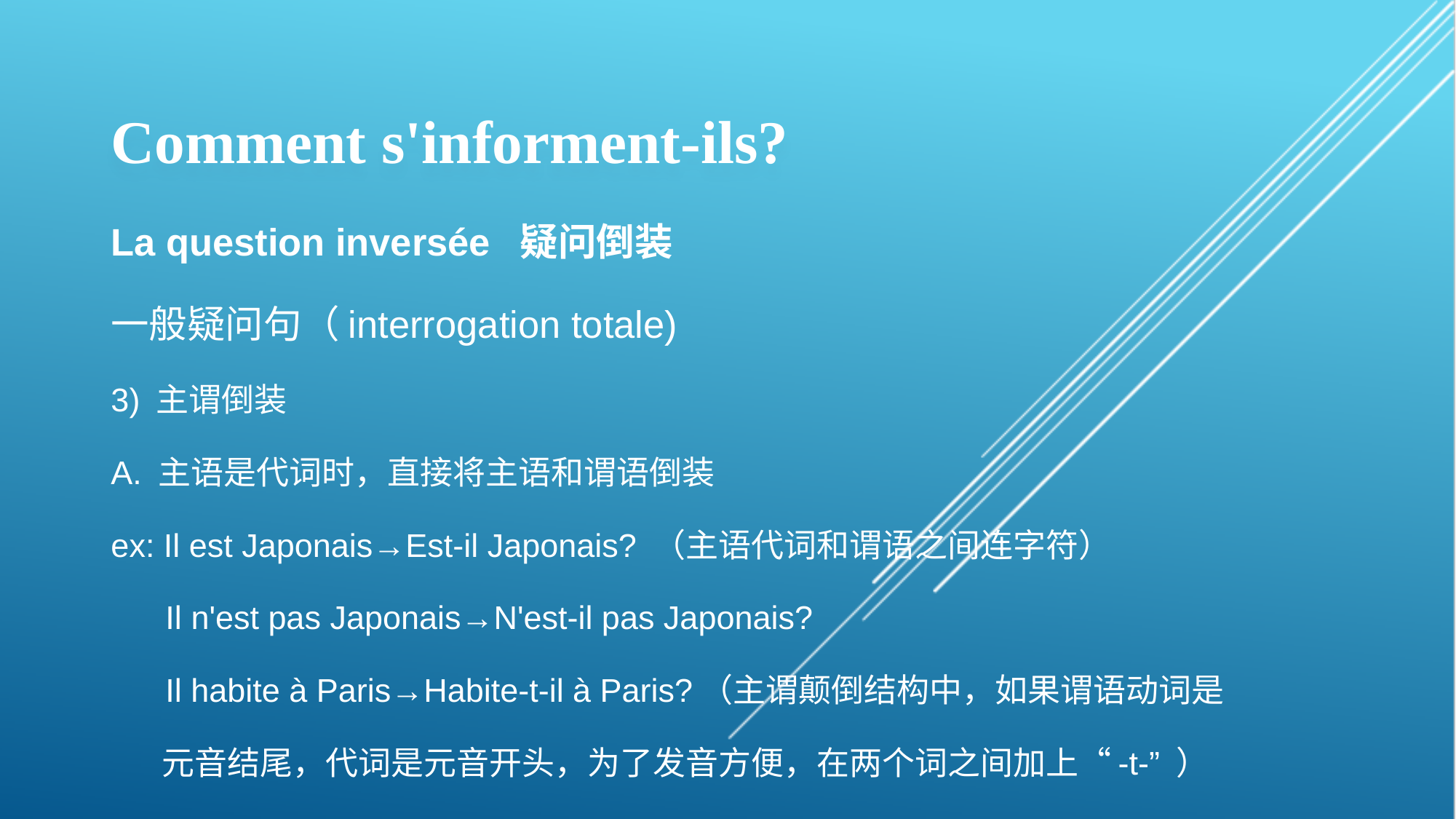

# Comment s'informent-ils?
La question inversée  疑问倒装
一般疑问句（interrogation totale)
3) 主谓倒装
A. 主语是代词时，直接将主语和谓语倒装
ex: Il est Japonais→Est-il Japonais? （主语代词和谓语之间连字符）
      Il n'est pas Japonais→N'est-il pas Japonais?
      Il habite à Paris→Habite-t-il à Paris?（主谓颠倒结构中，如果谓语动词是
      元音结尾，代词是元音开头，为了发音方便，在两个词之间加上“-t-” ）